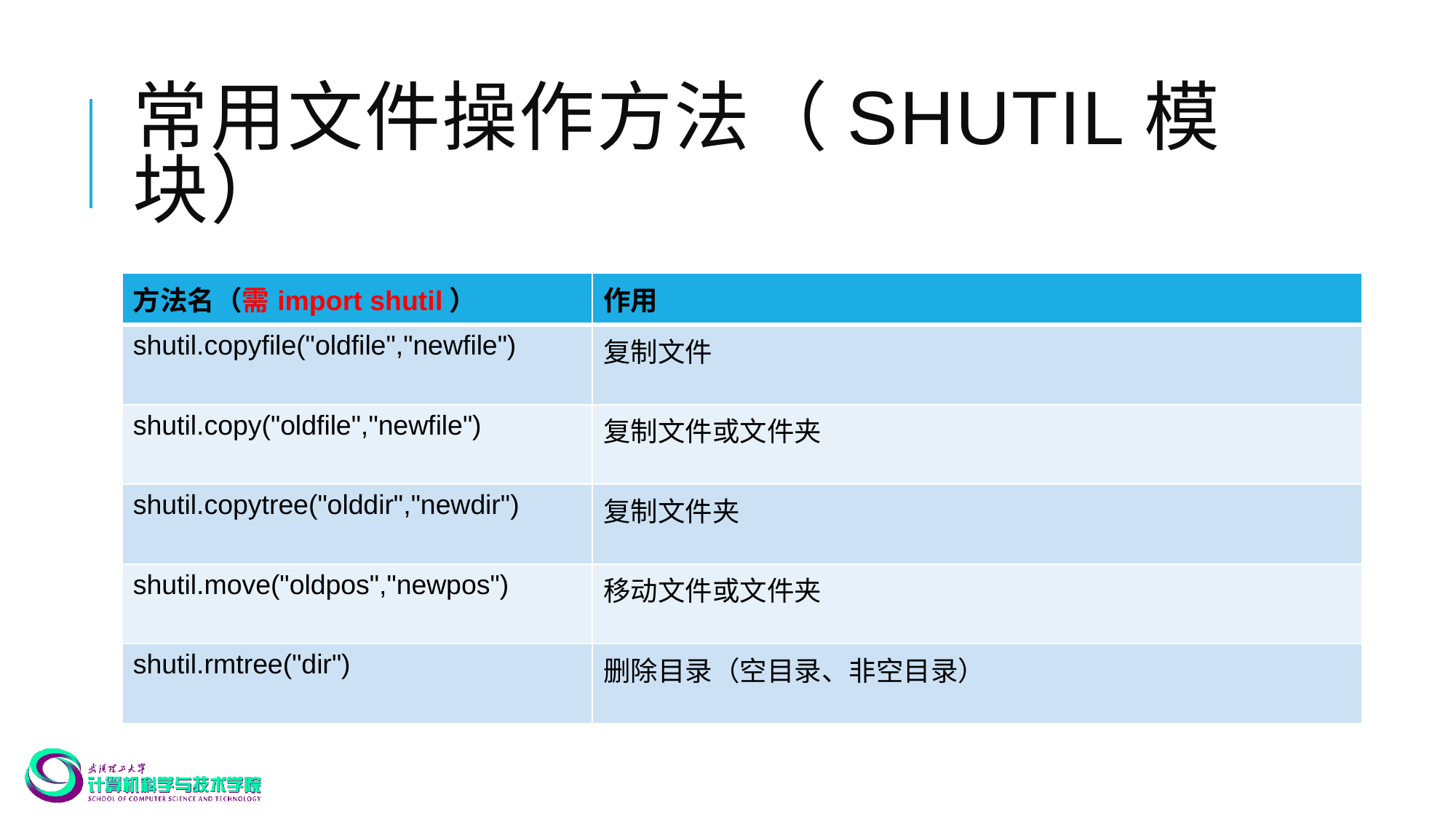

# 常用文件操作方法（shutil模块）
| 方法名（需import shutil） | 作用 |
| --- | --- |
| shutil.copyfile("oldfile","newfile") | 复制文件 |
| shutil.copy("oldfile","newfile") | 复制文件或文件夹 |
| shutil.copytree("olddir","newdir") | 复制文件夹 |
| shutil.move("oldpos","newpos") | 移动文件或文件夹 |
| shutil.rmtree("dir") | 删除目录（空目录、非空目录） |